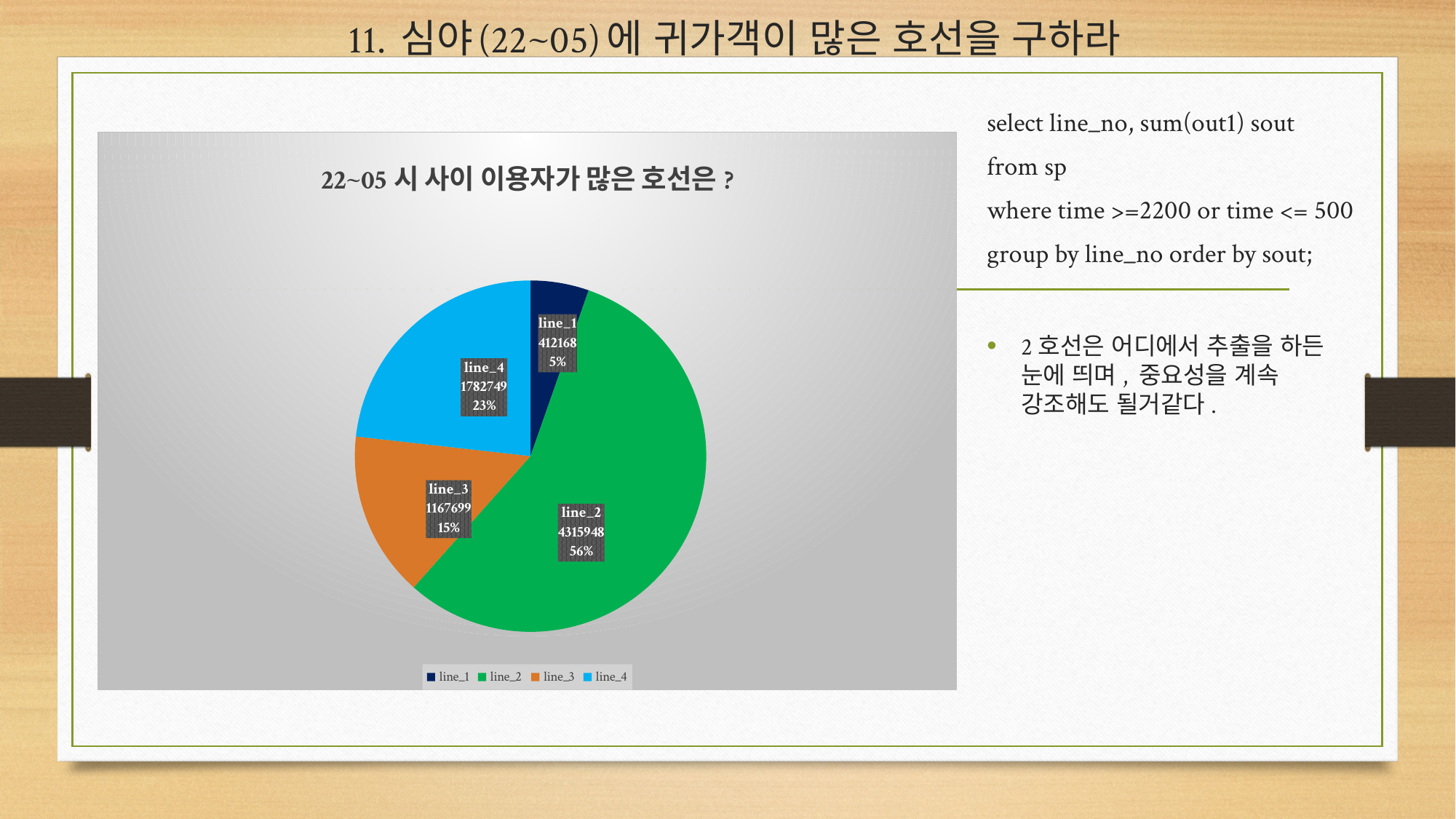

# 11. 심야(22~05)에 귀가객이 많은 호선을 구하라
select line_no, sum(out1) sout
from sp
where time >=2200 or time <= 500
group by line_no order by sout;

### Chart: 22~05시 사이 이용자가 많은 호선은?

| Category | 요약 |
|---|---|
| line_1 | 412168.0 |
| line_2 | 4315948.0 |
| line_3 | 1167699.0 |
| line_4 | 1782749.0 |
2호선은 어디에서 추출을 하든 눈에 띄며, 중요성을 계속 강조해도 될거같다.